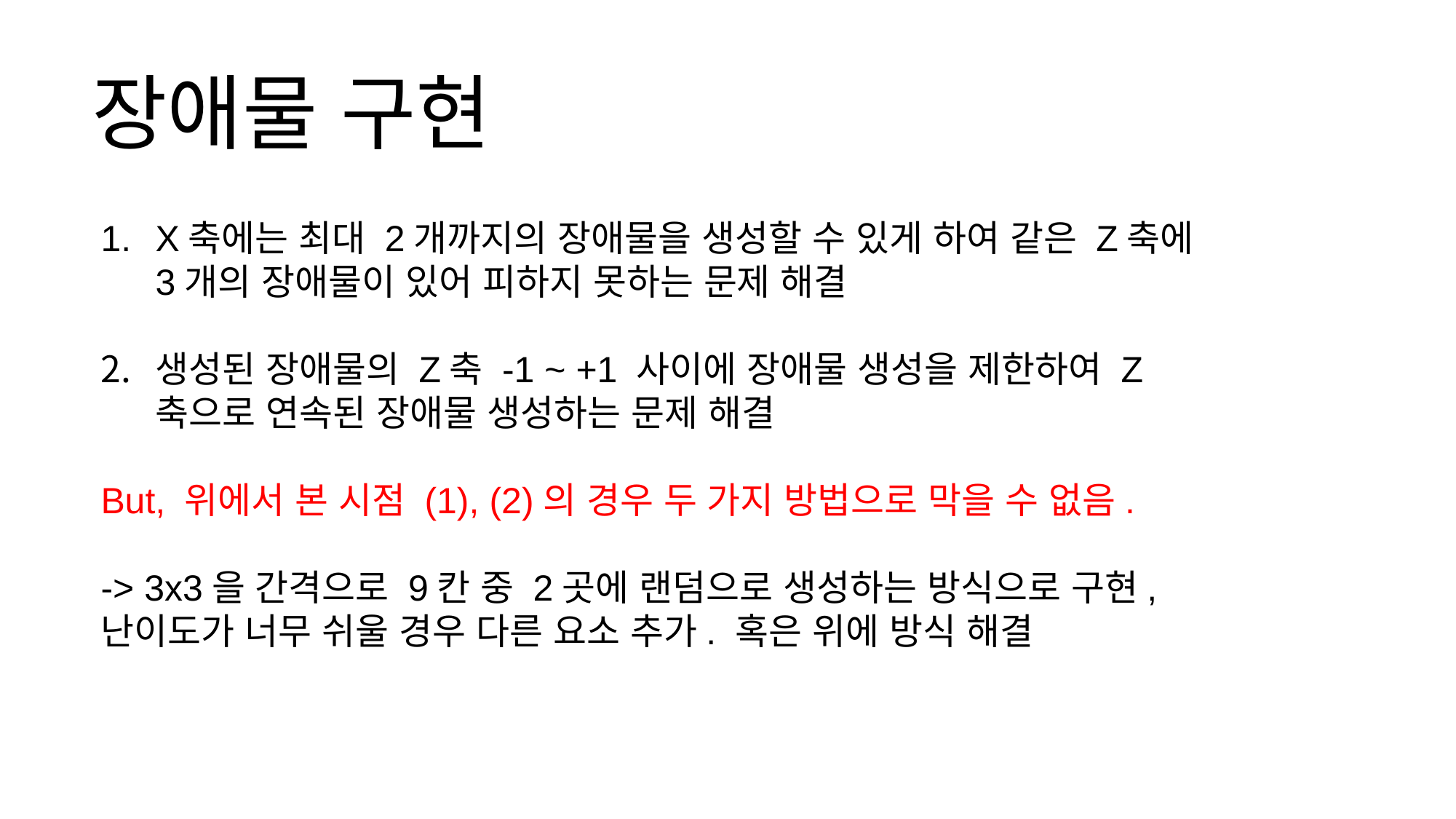

장애물 구현

X축에는 최대 2개까지의 장애물을 생성할 수 있게 하여 같은 Z축에 3개의 장애물이 있어 피하지 못하는 문제 해결

생성된 장애물의 Z축 -1 ~ +1 사이에 장애물 생성을 제한하여 Z축으로 연속된 장애물 생성하는 문제 해결

But, 위에서 본 시점 (1), (2)의 경우 두 가지 방법으로 막을 수 없음.

-> 3x3을 간격으로 9칸 중 2곳에 랜덤으로 생성하는 방식으로 구현, 난이도가 너무 쉬울 경우 다른 요소 추가. 혹은 위에 방식 해결